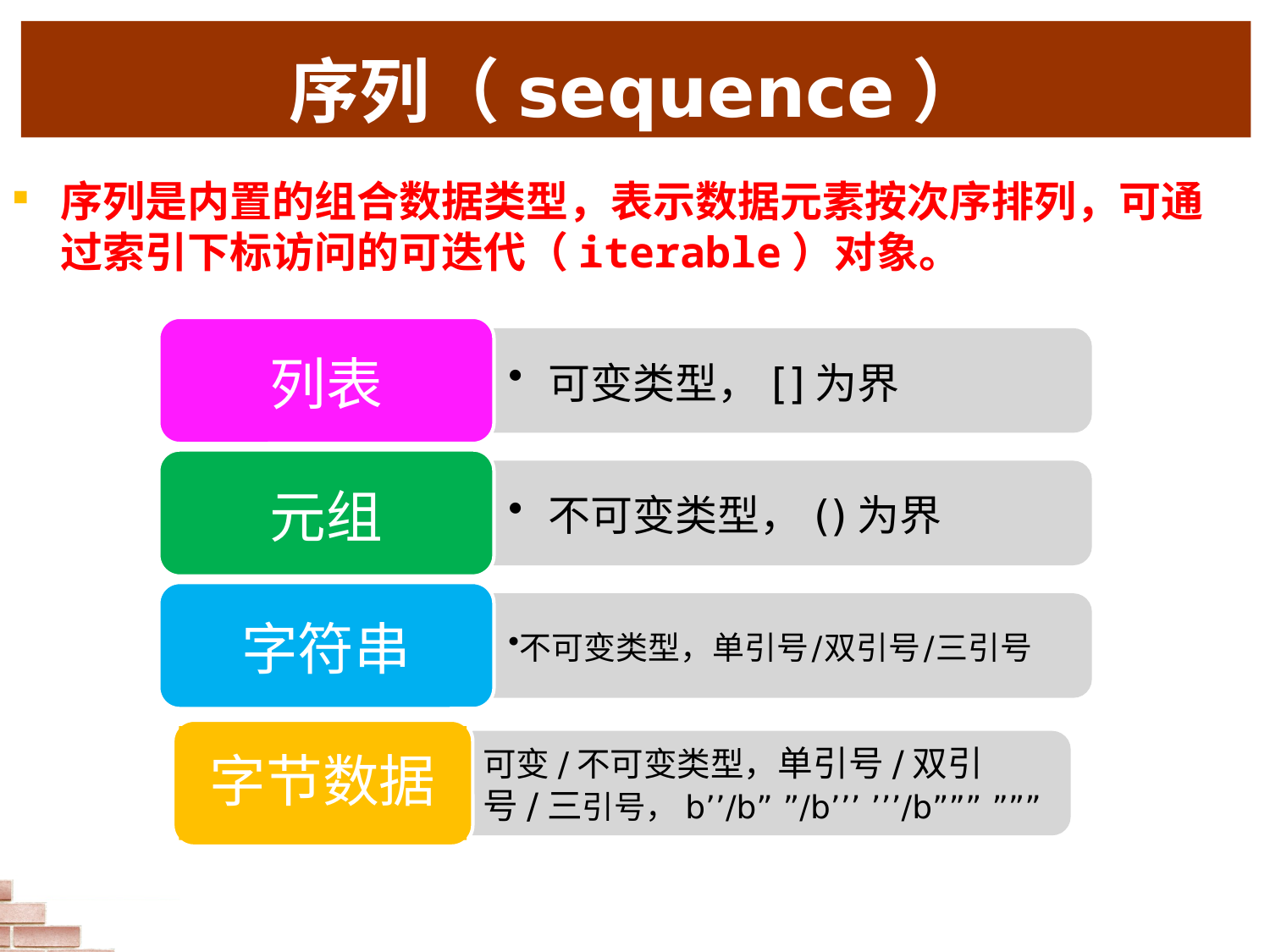

# 序列（sequence）
序列是内置的组合数据类型，表示数据元素按次序排列，可通过索引下标访问的可迭代（iterable）对象。
列表
可变类型，[]为界
元组
不可变类型，()为界
字符串
不可变类型，单引号/双引号/三引号

字节数据

可变/不可变类型，单引号/双引号/三引号，b’’/b” ”/b’’’ ’’’/b””” ”””